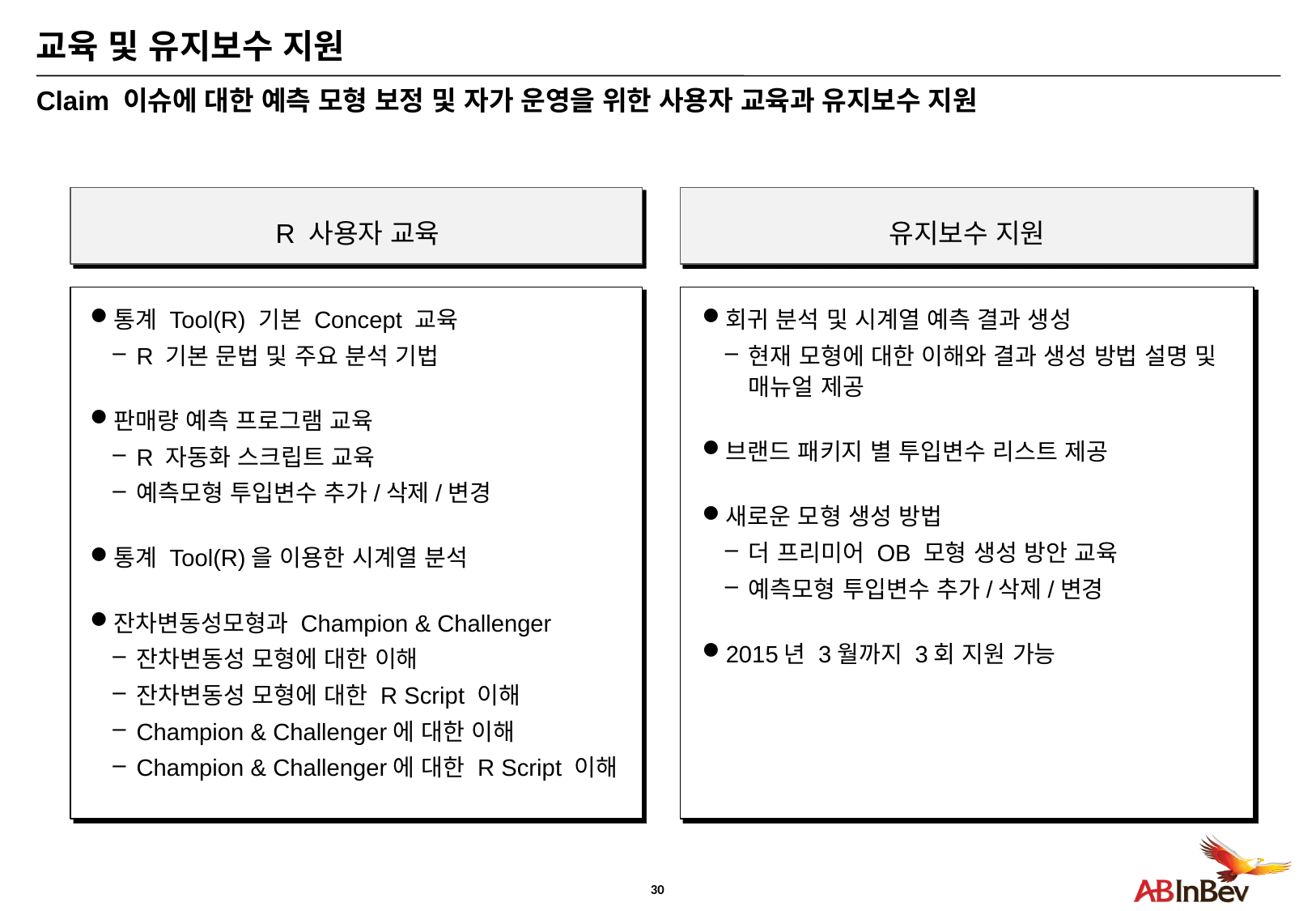

# 교육 및 유지보수 지원
Claim 이슈에 대한 예측 모형 보정 및 자가 운영을 위한 사용자 교육과 유지보수 지원
R 사용자 교육
유지보수 지원

통계 Tool(R) 기본 Concept 교육
R 기본 문법 및 주요 분석 기법
판매량 예측 프로그램 교육
R 자동화 스크립트 교육
예측모형 투입변수 추가/삭제/변경
통계 Tool(R)을 이용한 시계열 분석
잔차변동성모형과 Champion & Challenger
잔차변동성 모형에 대한 이해
잔차변동성 모형에 대한 R Script 이해
Champion & Challenger에 대한 이해
Champion & Challenger에 대한 R Script 이해
회귀 분석 및 시계열 예측 결과 생성
현재 모형에 대한 이해와 결과 생성 방법 설명 및 매뉴얼 제공
브랜드 패키지 별 투입변수 리스트 제공
새로운 모형 생성 방법
더 프리미어 OB 모형 생성 방안 교육
예측모형 투입변수 추가/삭제/변경
2015년 3월까지 3회 지원 가능